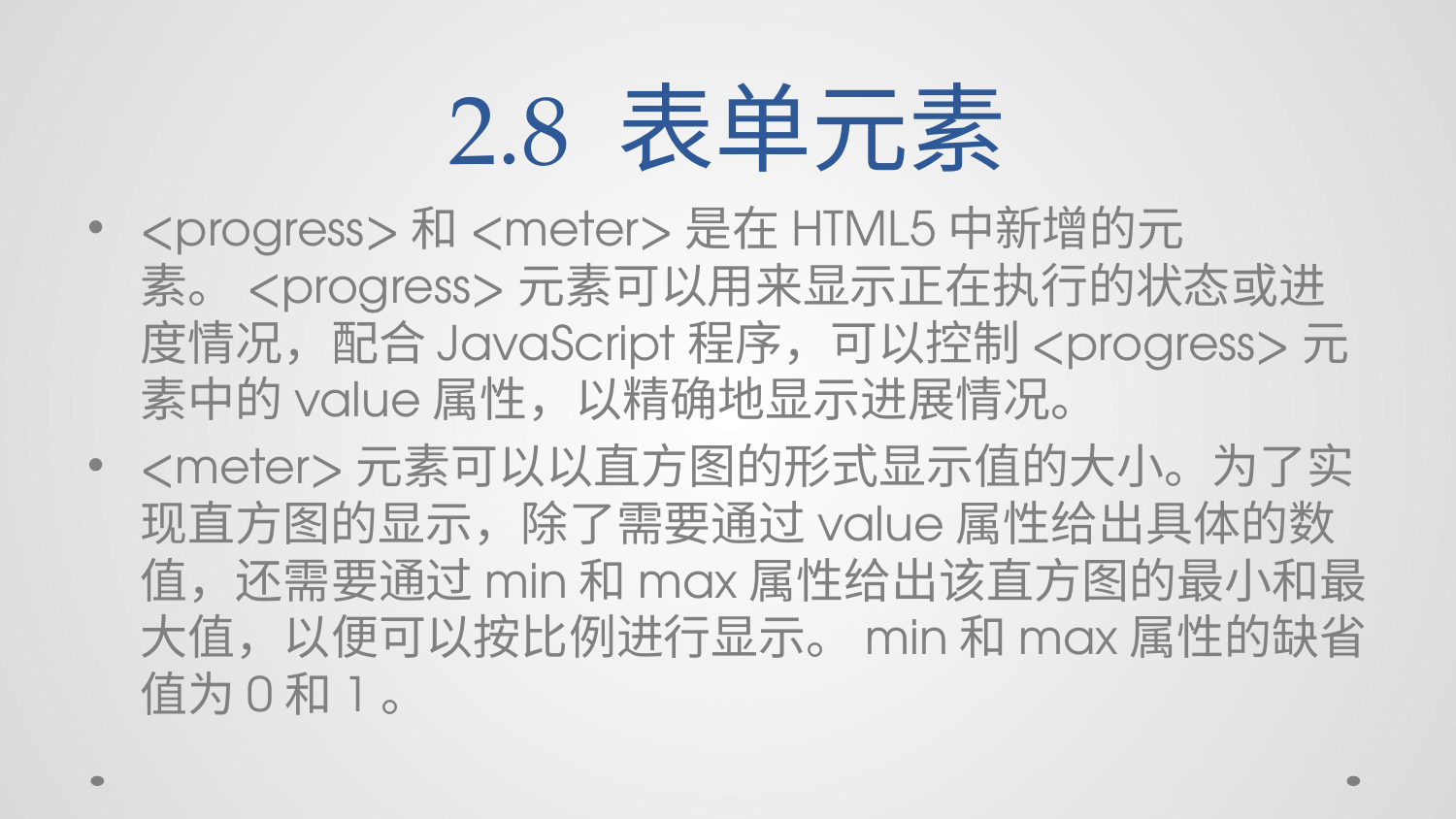

# 2.8 表单元素
<progress>和<meter>是在HTML5中新增的元素。<progress>元素可以用来显示正在执行的状态或进度情况，配合JavaScript程序，可以控制<progress>元素中的value属性，以精确地显示进展情况。
<meter>元素可以以直方图的形式显示值的大小。为了实现直方图的显示，除了需要通过value属性给出具体的数值，还需要通过min和max属性给出该直方图的最小和最大值，以便可以按比例进行显示。min和max属性的缺省值为0和1。